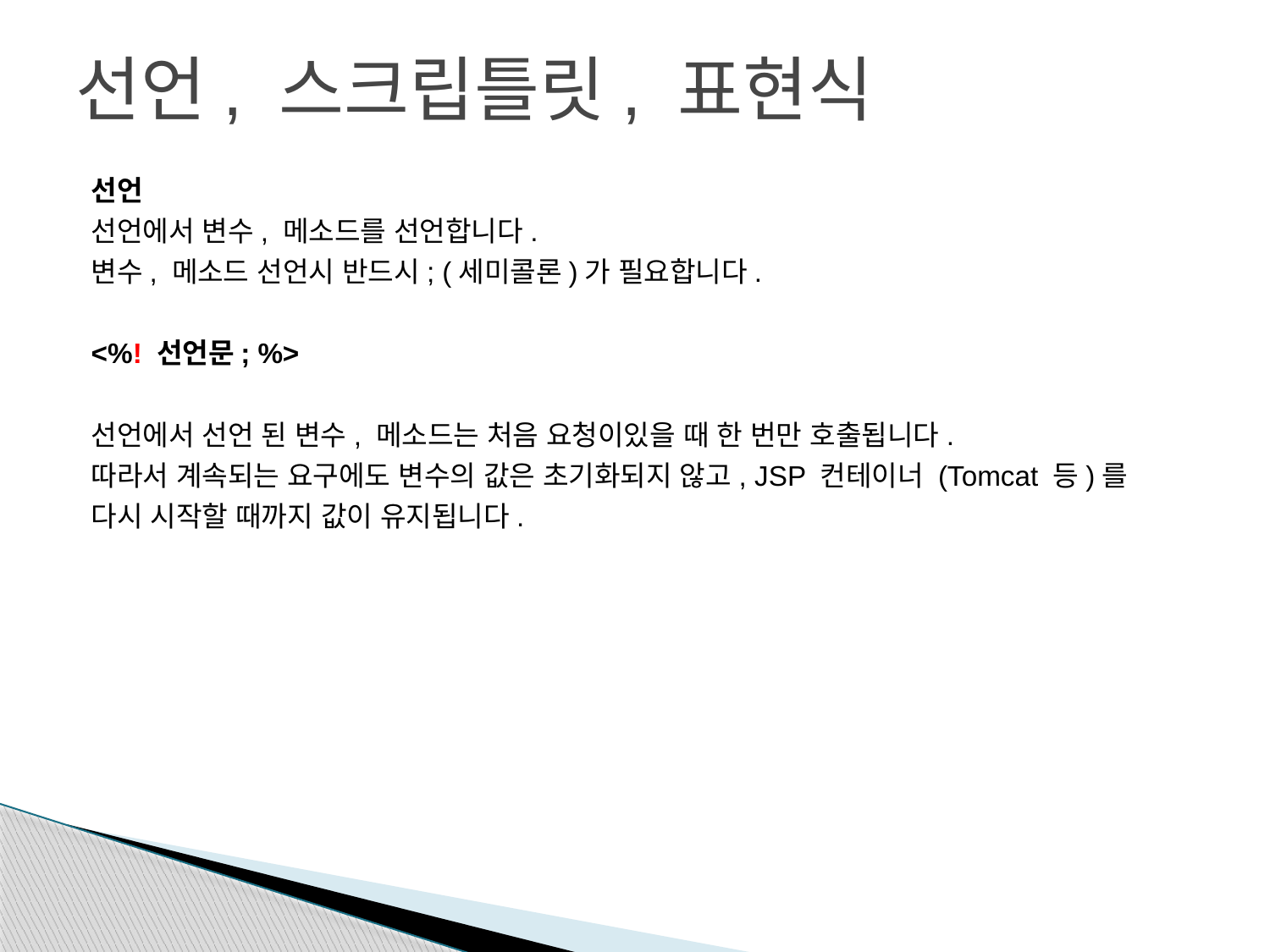

# 선언, 스크립틀릿, 표현식
선언
선언에서 변수, 메소드를 선언합니다.
변수, 메소드 선언시 반드시; (세미콜론)가 필요합니다.

<%! 선언문; %>

선언에서 선언 된 변수, 메소드는 처음 요청이있을 때 한 번만 호출됩니다.
따라서 계속되는 요구에도 변수의 값은 초기화되지 않고, JSP 컨테이너 (Tomcat 등)를
다시 시작할 때까지 값이 유지됩니다.